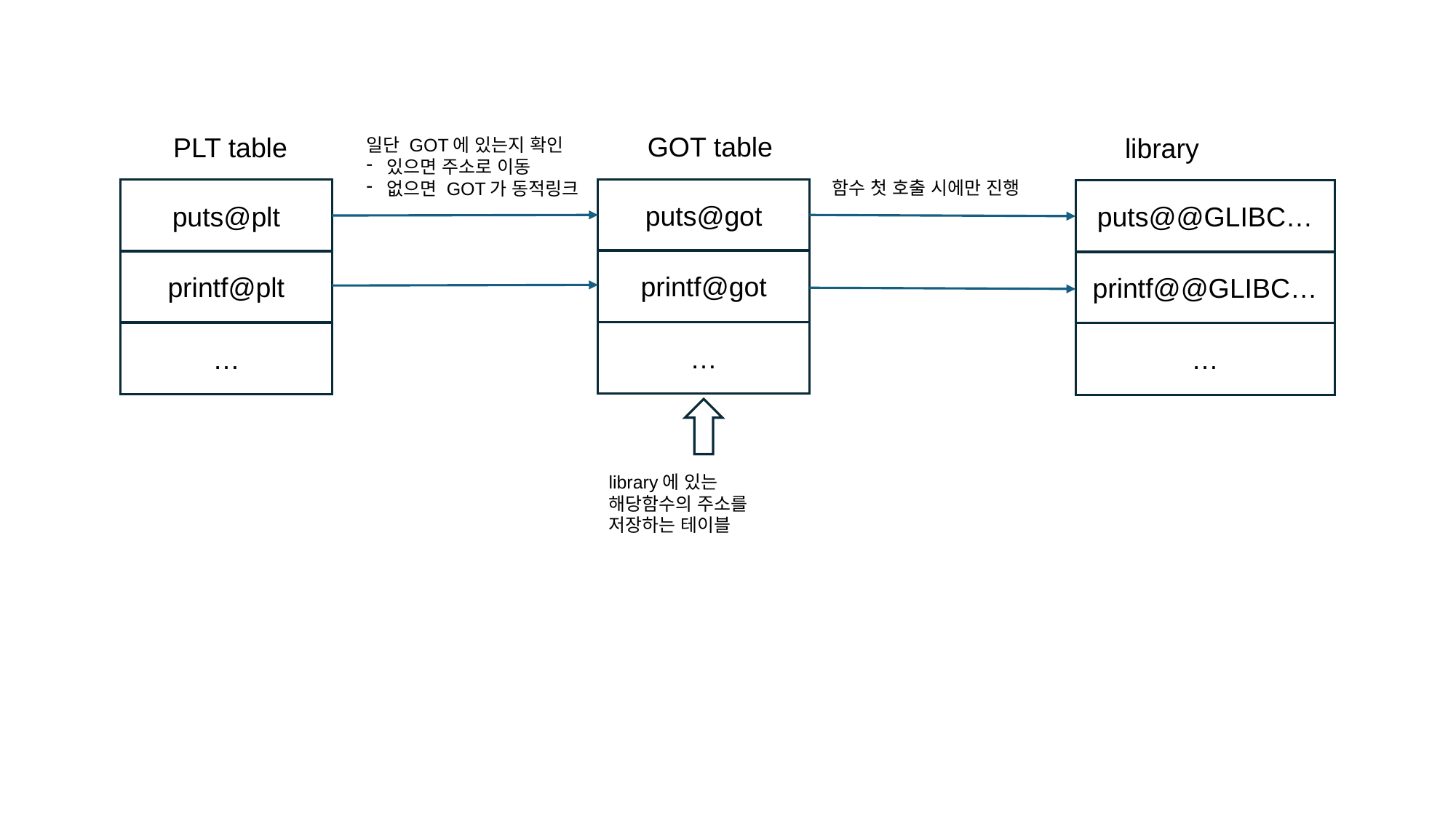

GOT table
PLT table
library
일단 GOT에 있는지 확인
있으면 주소로 이동
없으면 GOT가 동적링크
함수 첫 호출 시에만 진행
puts@got
puts@plt
puts@@GLIBC…
printf@got
printf@plt
printf@@GLIBC…
…
…
…

library에 있는 해당함수의 주소를 저장하는 테이블